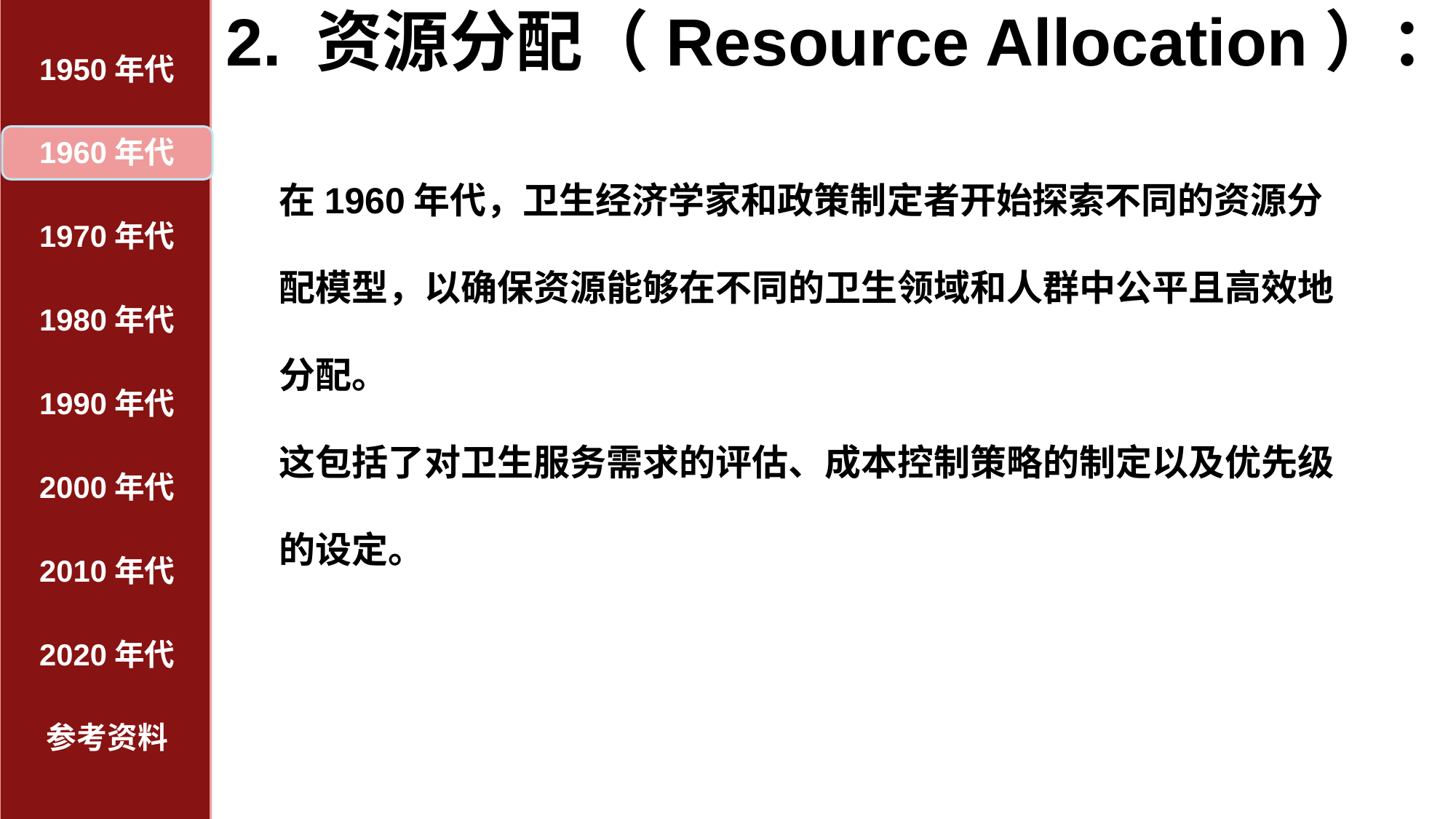

# 2. 资源分配（Resource Allocation）：

1950年代

1960年代
在1960年代，卫生经济学家和政策制定者开始探索不同的资源分配模型，以确保资源能够在不同的卫生领域和人群中公平且高效地分配。
这包括了对卫生服务需求的评估、成本控制策略的制定以及优先级的设定。
1970年代
1980年代

1990年代

2000年代
2010年代
2020年代
参考资料